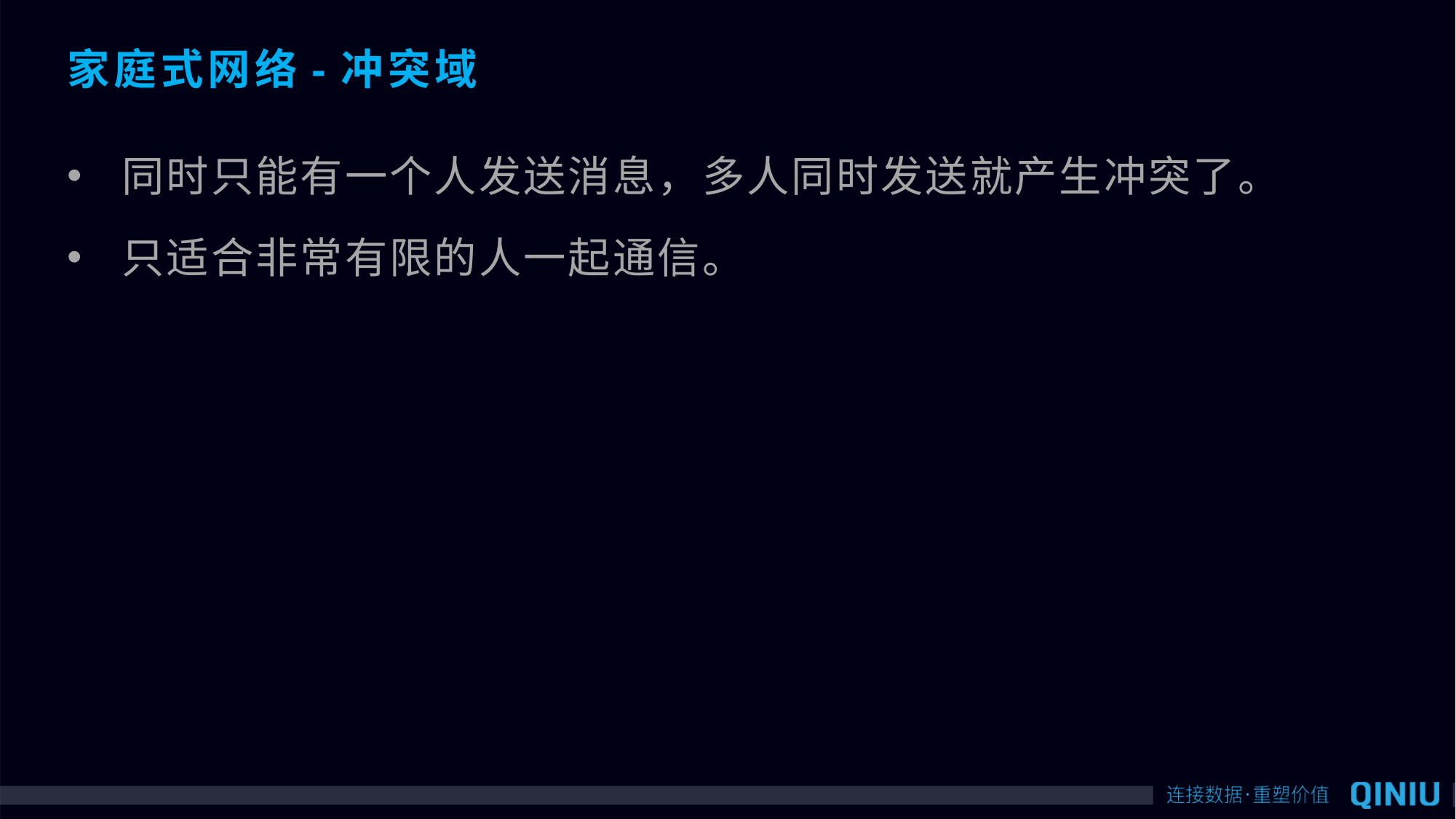

# 家庭式网络-冲突域
同时只能有一个人发送消息，多人同时发送就产生冲突了。
只适合非常有限的人一起通信。